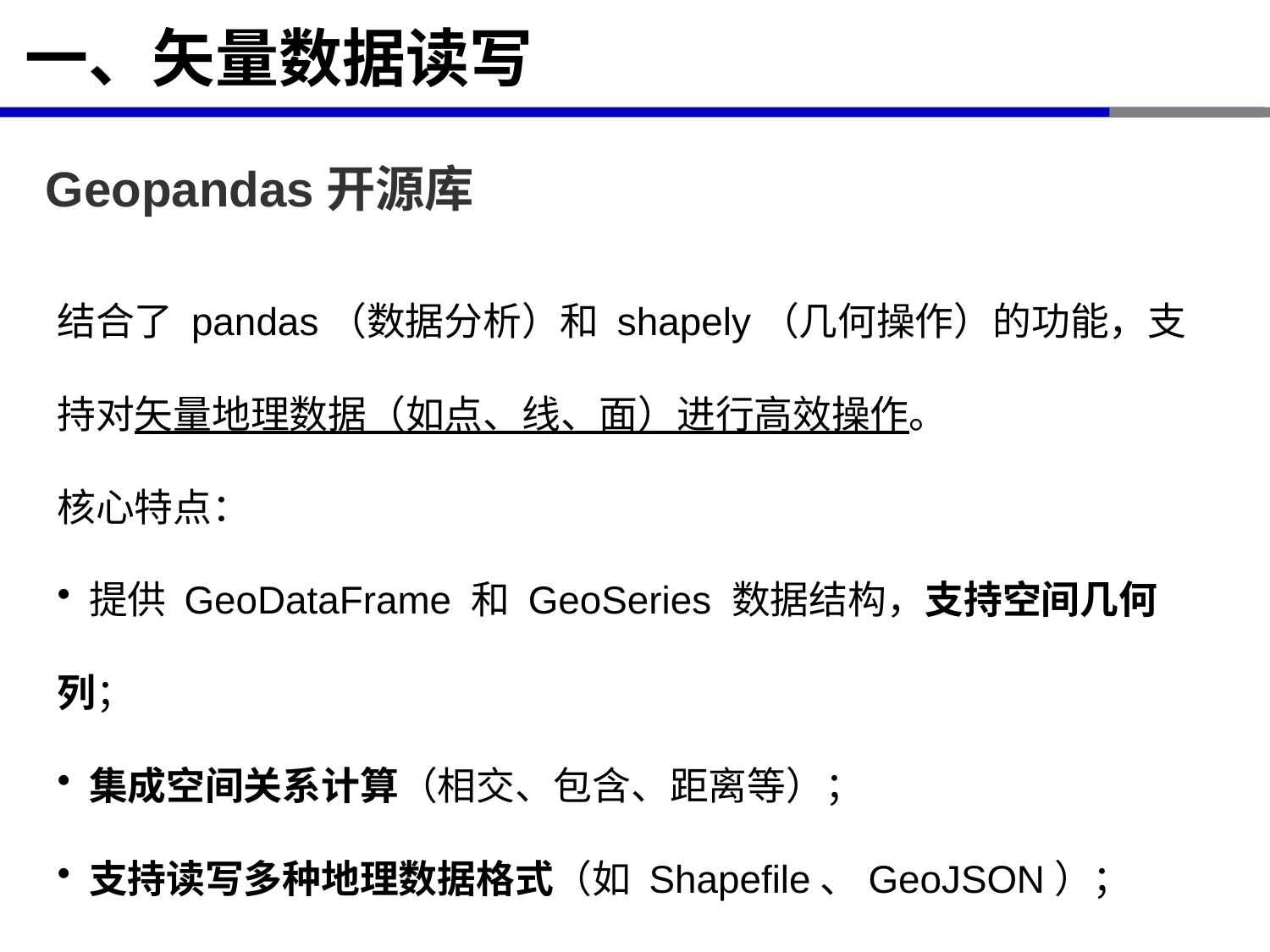

# 一、矢量数据读写
Geopandas开源库
结合了 pandas（数据分析）和 shapely（几何操作）的功能，支持对矢量地理数据（如点、线、面）进行高效操作。
核心特点：
 提供 GeoDataFrame 和 GeoSeries 数据结构，支持空间几何列；
 集成空间关系计算（相交、包含、距离等）；
 支持读写多种地理数据格式（如 Shapefile、GeoJSON）；
 与 matplotlib、folium 等库无缝结合，实现地图可视化。